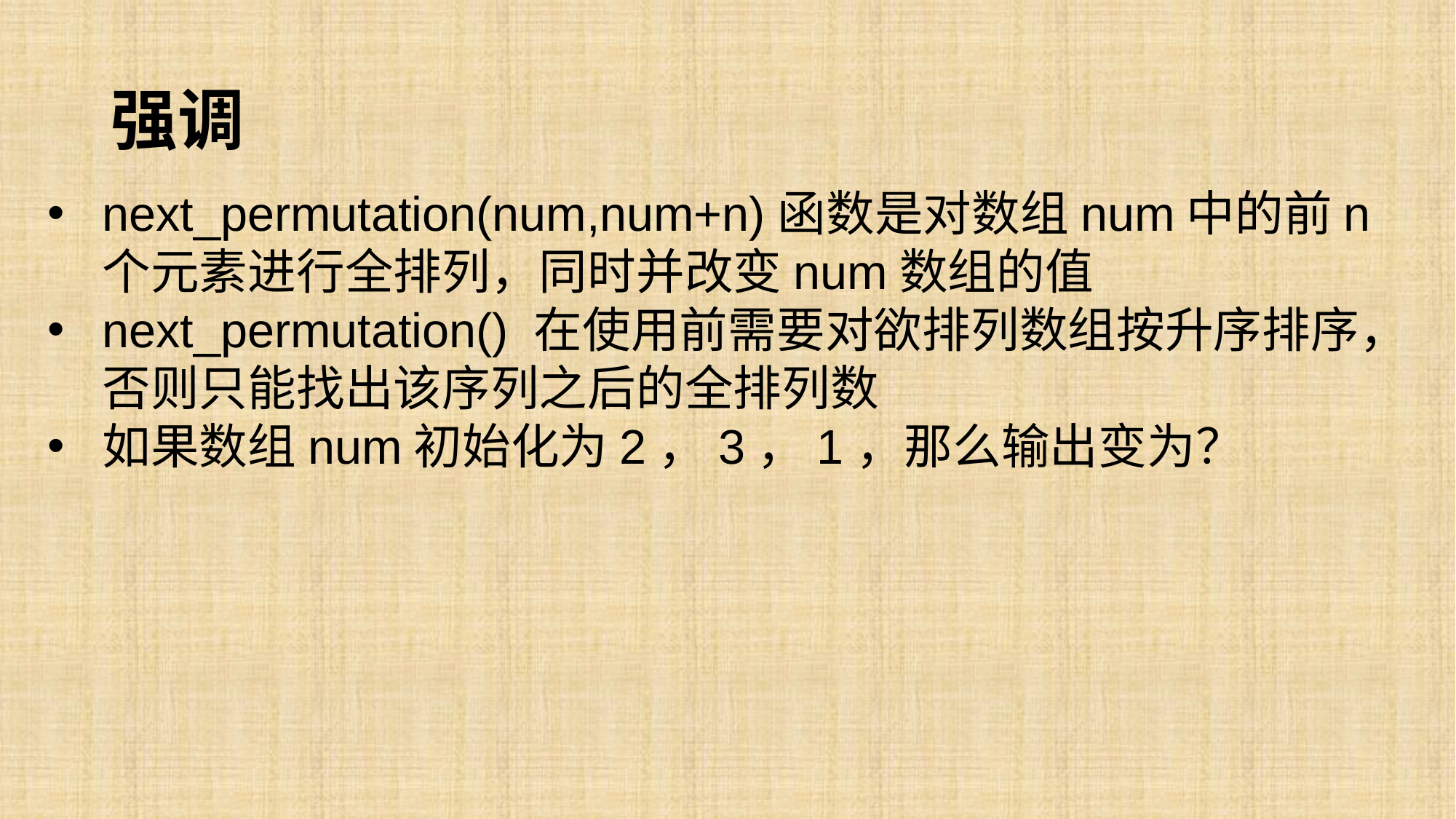

# 强调
next_permutation(num,num+n)函数是对数组num中的前n个元素进行全排列，同时并改变num数组的值
next_permutation() 在使用前需要对欲排列数组按升序排序，否则只能找出该序列之后的全排列数
如果数组num初始化为2，3，1，那么输出变为？